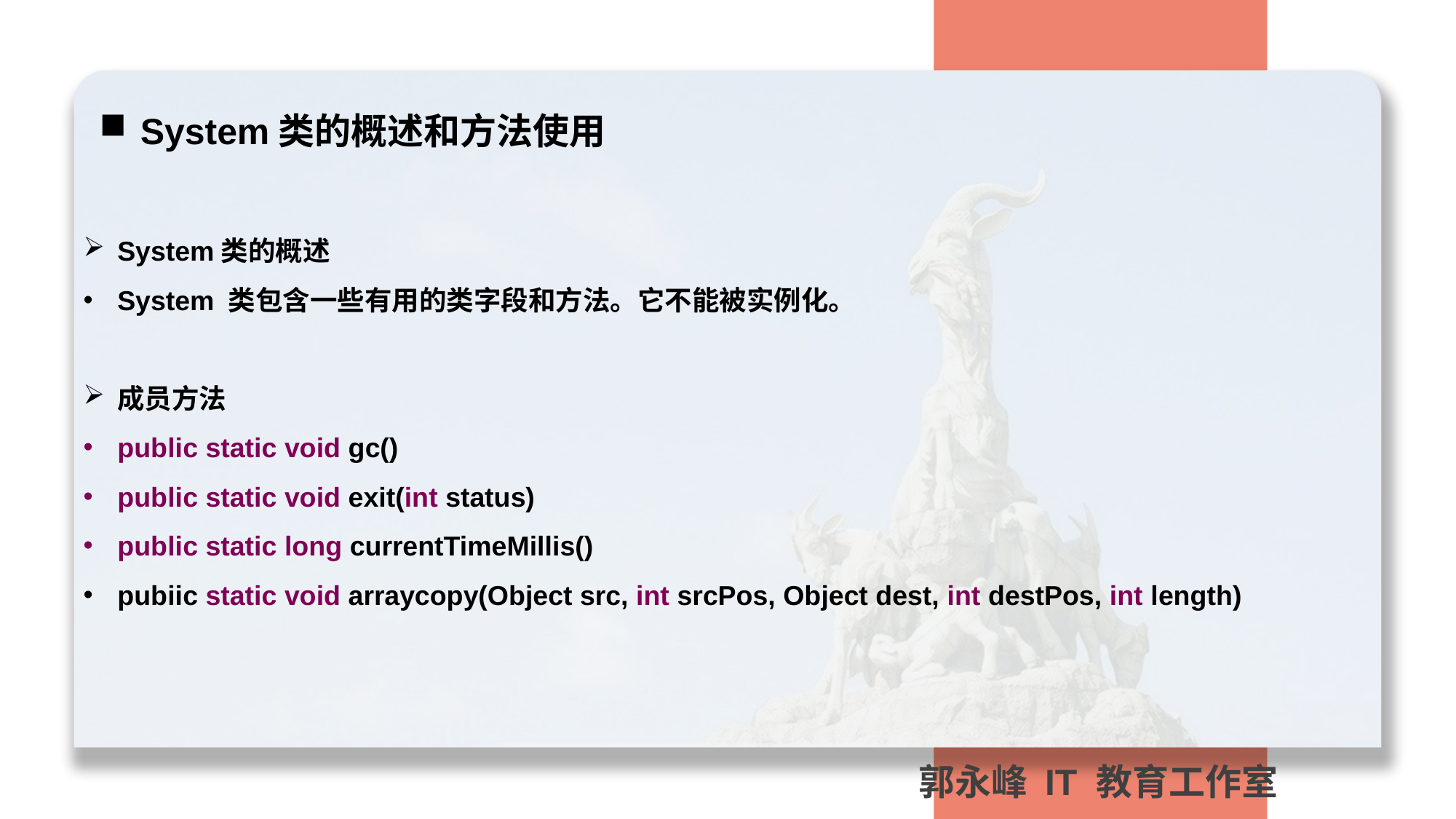

System类的概述和方法使用
System类的概述
System 类包含一些有用的类字段和方法。它不能被实例化。

成员方法
public static void gc()
public static void exit(int status)
public static long currentTimeMillis()
pubiic static void arraycopy(Object src, int srcPos, Object dest, int destPos, int length)